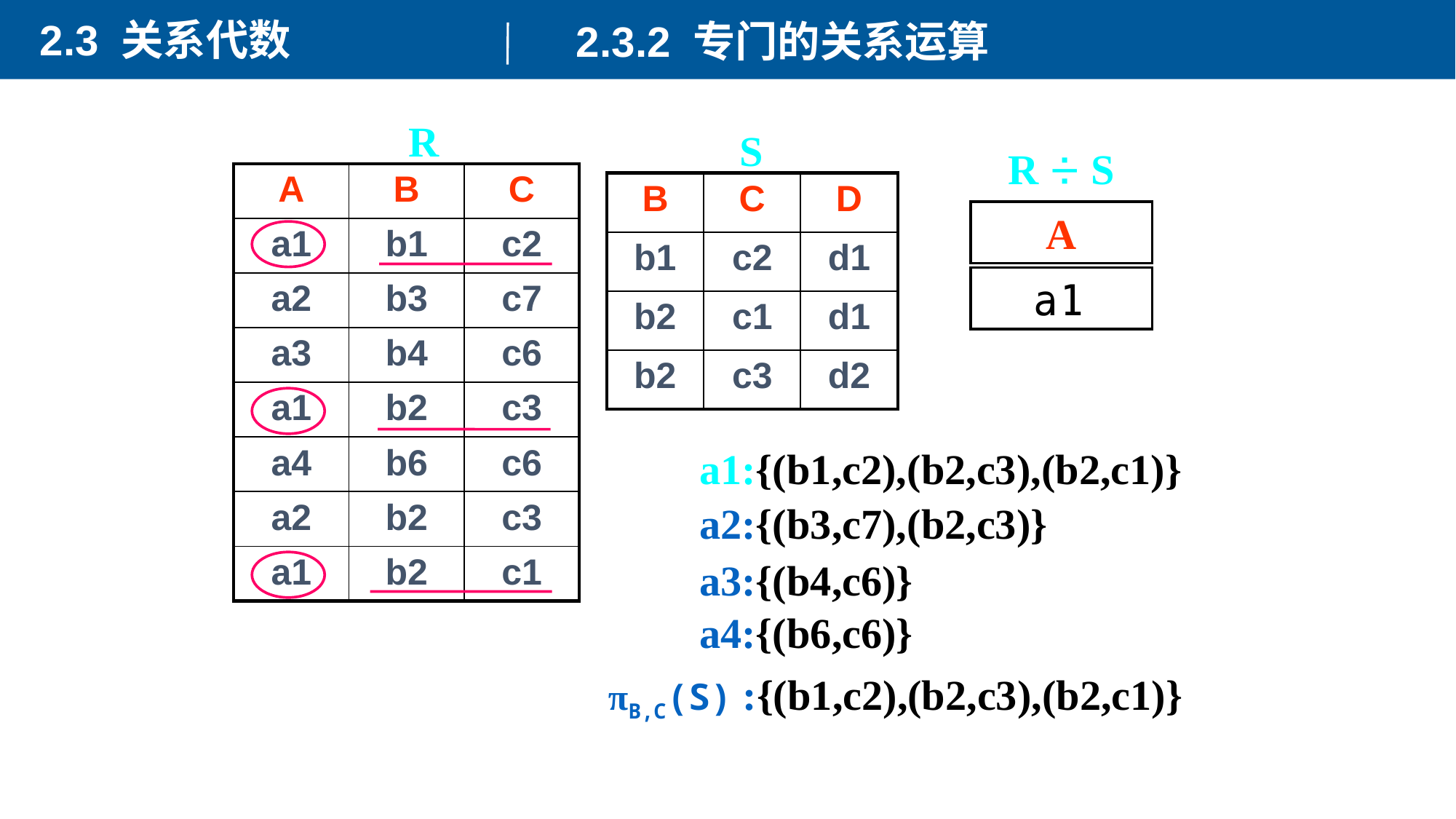

2.3 关系代数
2.3.2 专门的关系运算
R
S
R ÷ S
A
a1
| A | B | C |
| --- | --- | --- |
| a1 | b1 | c2 |
| a2 | b3 | c7 |
| a3 | b4 | c6 |
| a1 | b2 | c3 |
| a4 | b6 | c6 |
| a2 | b2 | c3 |
| a1 | b2 | c1 |
| B | C | D |
| --- | --- | --- |
| b1 | c2 | d1 |
| b2 | c1 | d1 |
| b2 | c3 | d2 |

a1:{(b1,c2),(b2,c3),(b2,c1)}
a2:{(b3,c7),(b2,c3)}
a3:{(b4,c6)}
a4:{(b6,c6)}
πB,C(S) :{(b1,c2),(b2,c3),(b2,c1)}